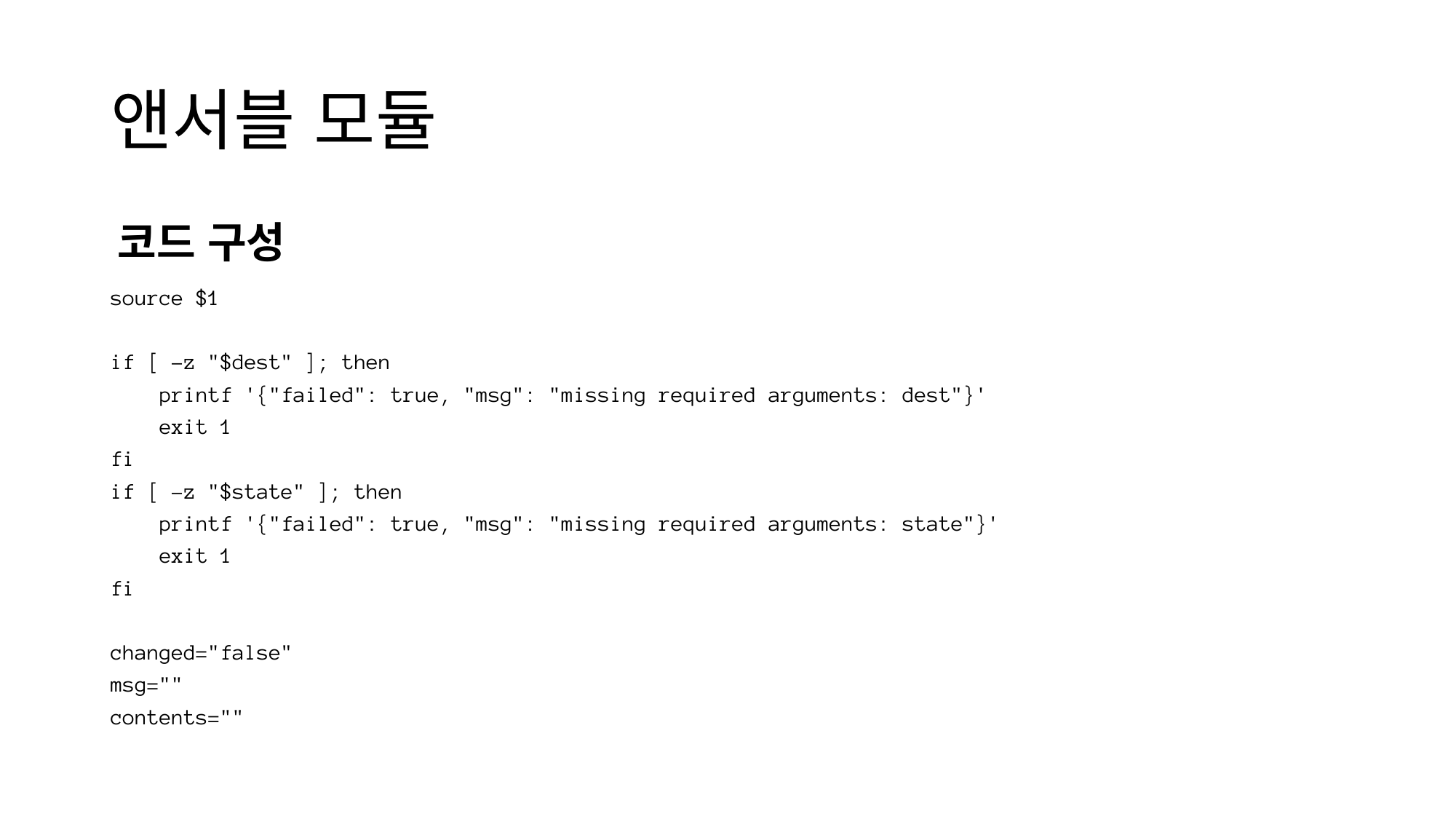

# 앤서블 모듈
코드 구성
source $1

if [ -z "$dest" ]; then
    printf '{"failed": true, "msg": "missing required arguments: dest"}'
    exit 1
fi
if [ -z "$state" ]; then
    printf '{"failed": true, "msg": "missing required arguments: state"}'
    exit 1
fi

changed="false"
msg=""
contents=""